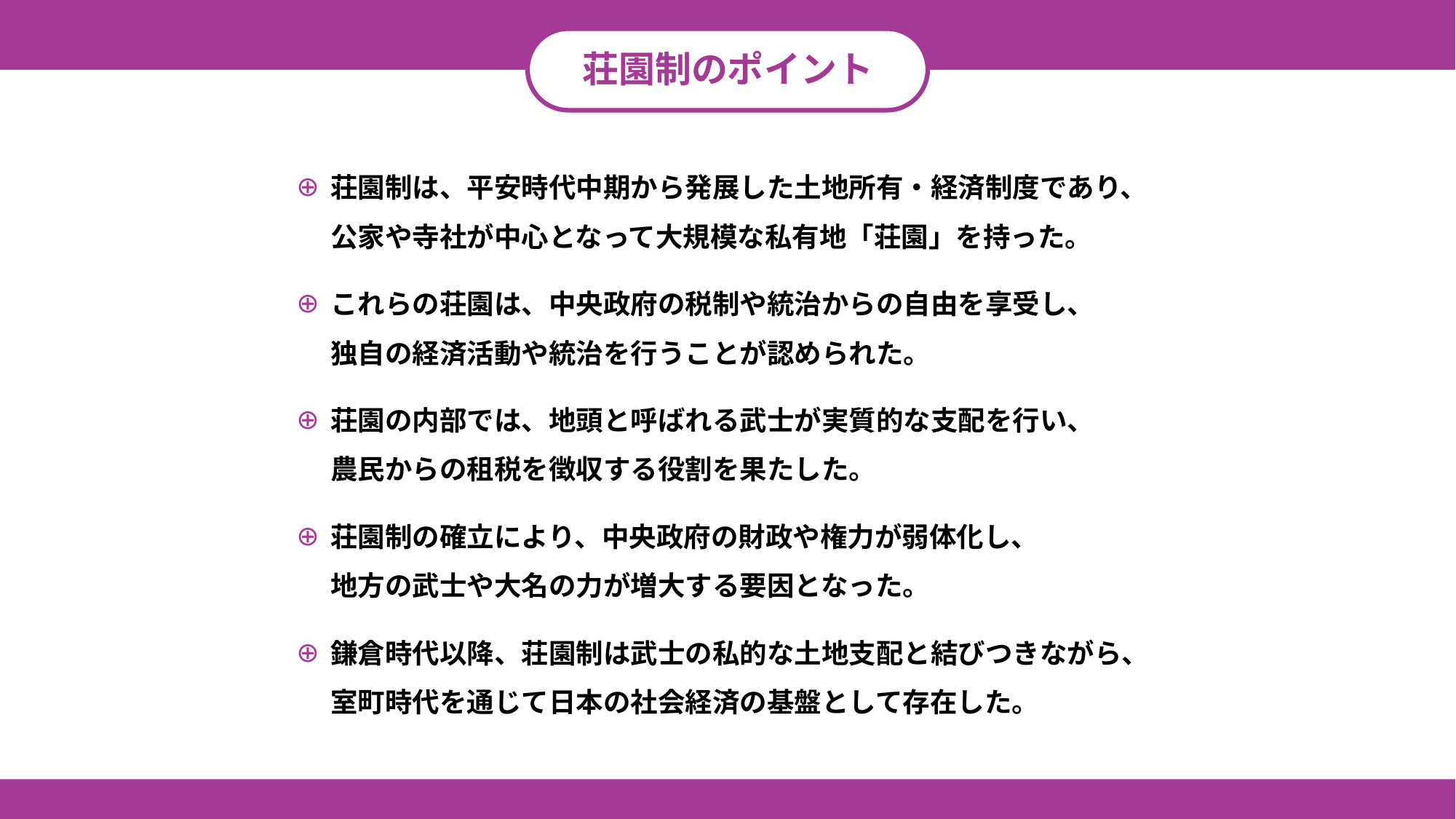

荘園制のポイント

荘園制は、平安時代中期から発展した土地所有・経済制度であり、
公家や寺社が中心となって大規模な私有地「荘園」を持った。
これらの荘園は、中央政府の税制や統治からの自由を享受し、
独自の経済活動や統治を行うことが認められた。
荘園の内部では、地頭と呼ばれる武士が実質的な支配を行い、
農民からの租税を徴収する役割を果たした。
荘園制の確立により、中央政府の財政や権力が弱体化し、
地方の武士や大名の力が増大する要因となった。
鎌倉時代以降、荘園制は武士の私的な土地支配と結びつきながら、
室町時代を通じて日本の社会経済の基盤として存在した。